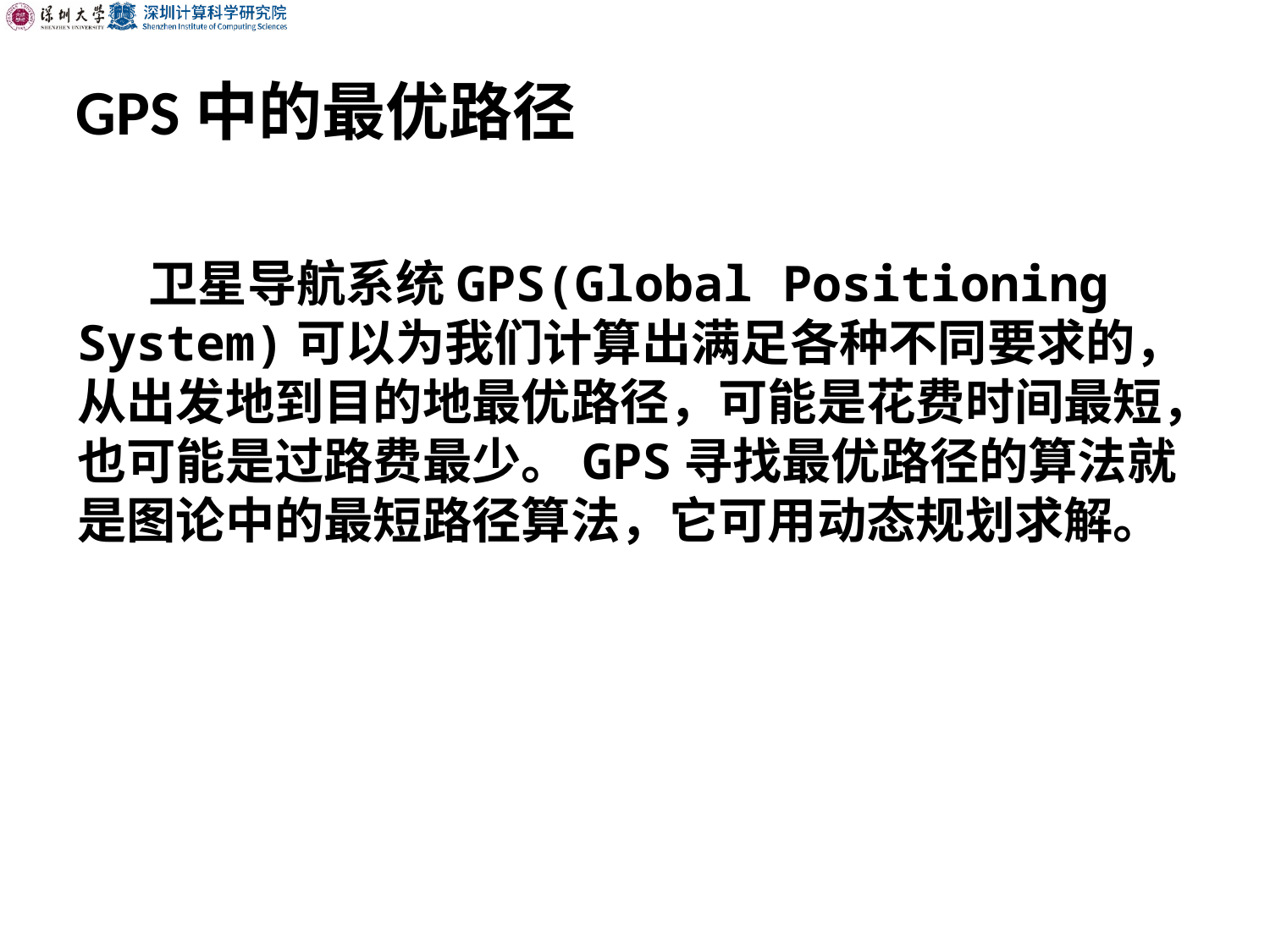

GPS中的最优路径
  卫星导航系统GPS(Global Positioning System)可以为我们计算出满足各种不同要求的，从出发地到目的地最优路径，可能是花费时间最短，也可能是过路费最少。GPS寻找最优路径的算法就是图论中的最短路径算法，它可用动态规划求解。